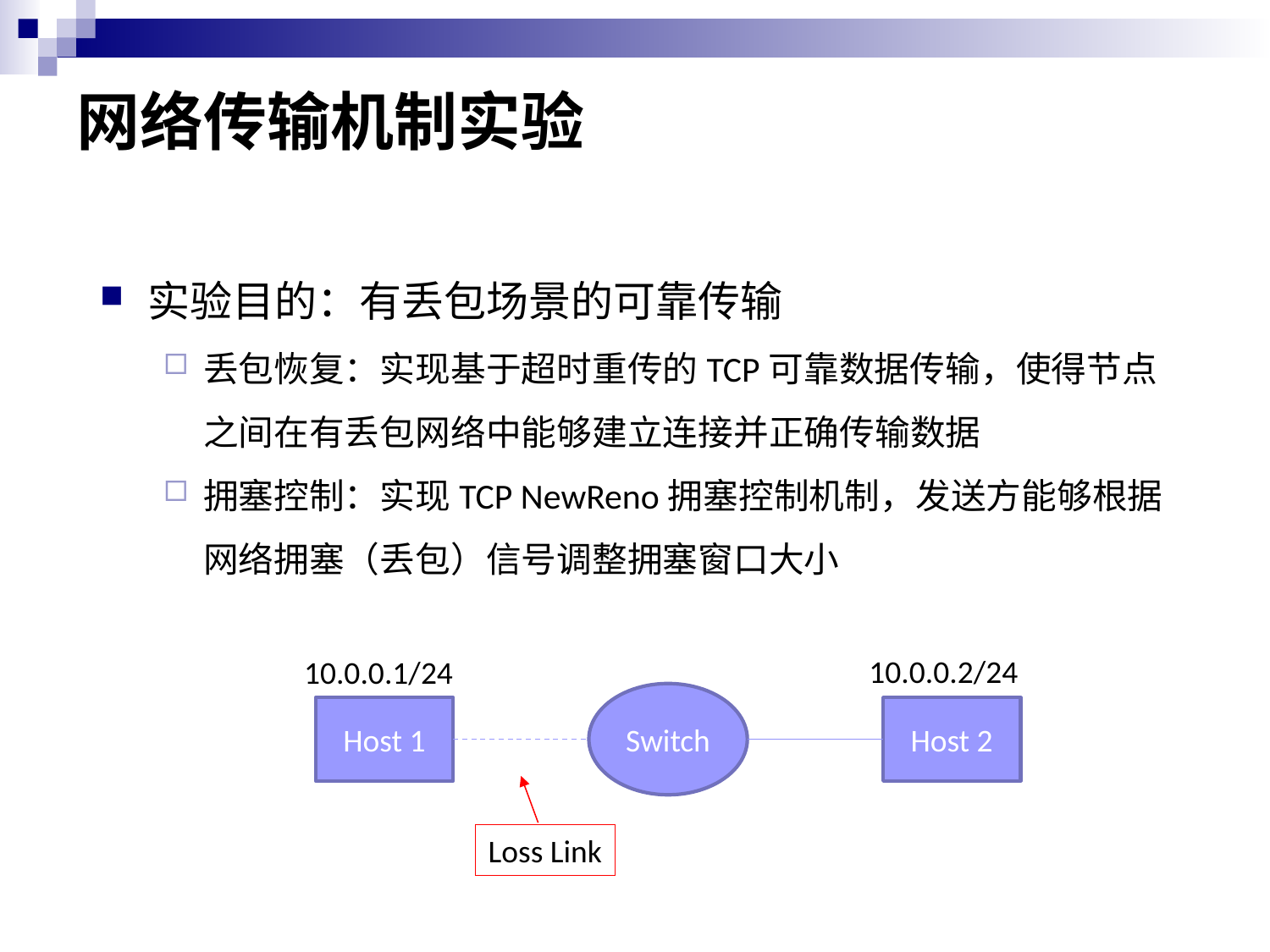

# 网络传输机制实验
实验目的：有丢包场景的可靠传输
丢包恢复：实现基于超时重传的TCP可靠数据传输，使得节点之间在有丢包网络中能够建立连接并正确传输数据
拥塞控制：实现TCP NewReno拥塞控制机制，发送方能够根据网络拥塞（丢包）信号调整拥塞窗口大小
10.0.0.2/24
10.0.0.1/24
Host 1
Host 2
Switch
Loss Link
2